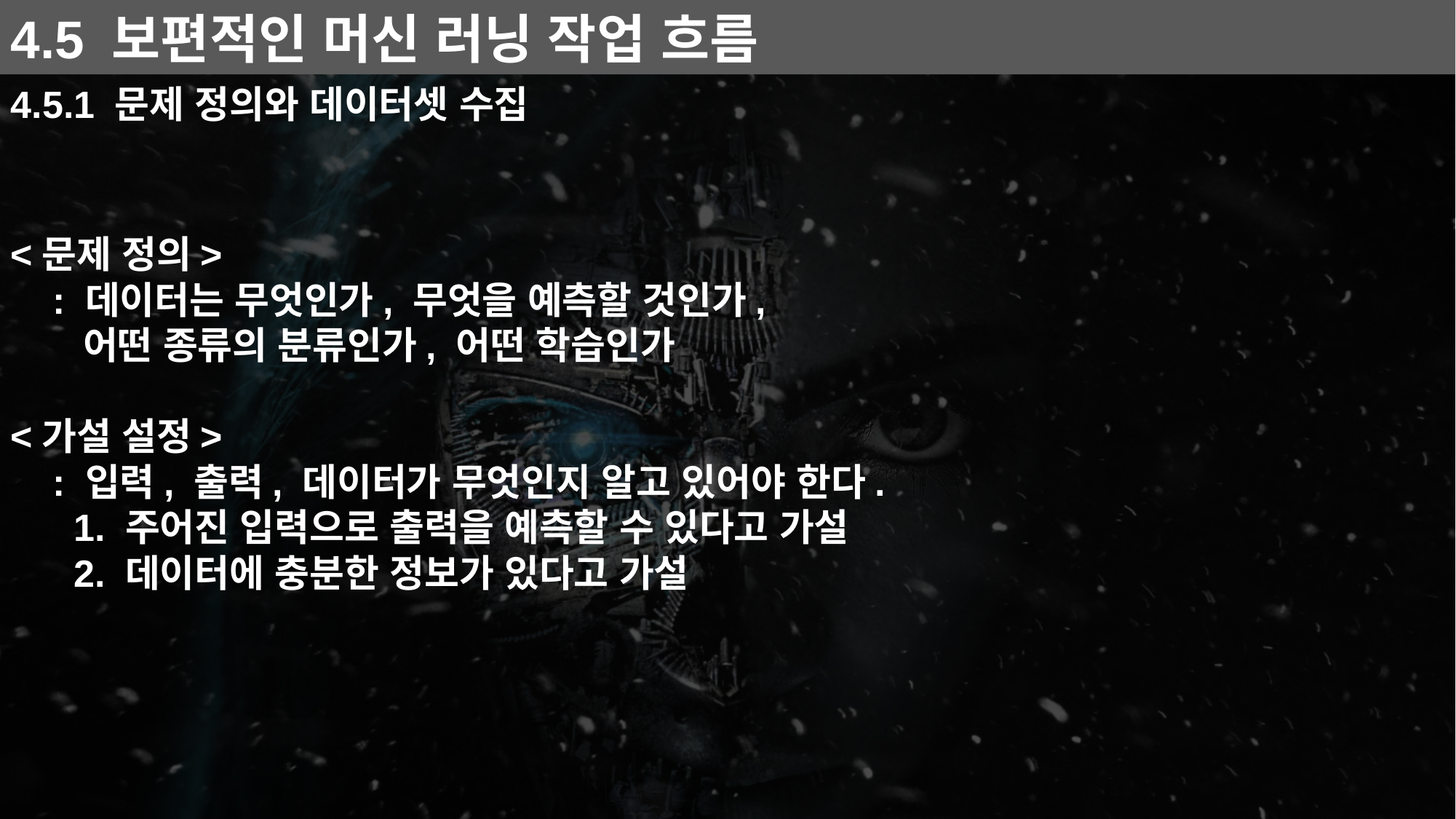

4.5 보편적인 머신 러닝 작업 흐름

4.5.1 문제 정의와 데이터셋 수집
<문제 정의>
    : 데이터는 무엇인가, 무엇을 예측할 것인가,
      어떤 종류의 분류인가, 어떤 학습인가

<가설 설정>
    : 입력, 출력, 데이터가 무엇인지 알고 있어야 한다.
      1. 주어진 입력으로 출력을 예측할 수 있다고 가설
      2. 데이터에 충분한 정보가 있다고 가설